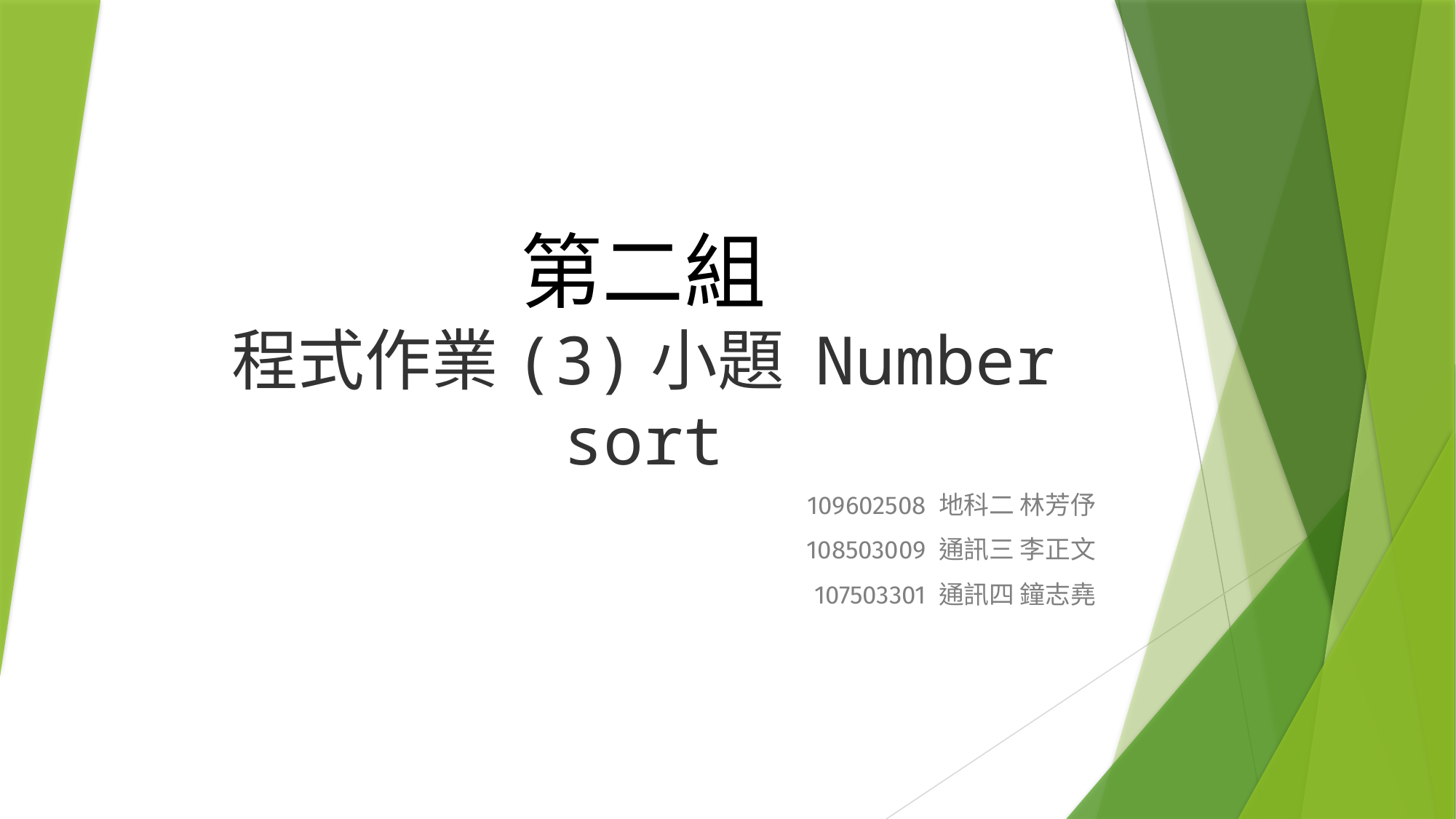

# 第二組 程式作業(3)小題 Number sort
109602508 地科二 林芳伃
108503009 通訊三 李正文
107503301 通訊四 鐘志堯